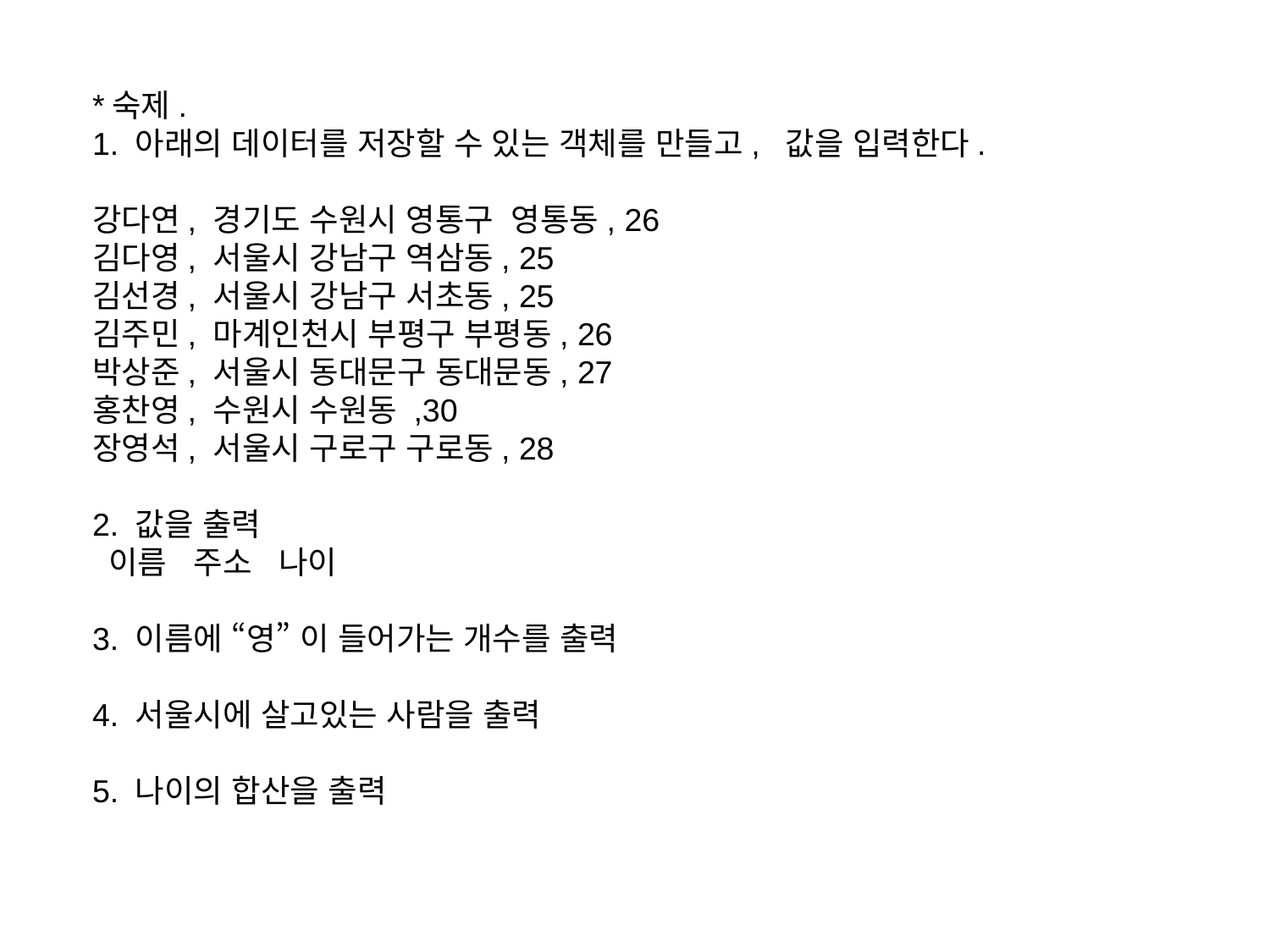

*숙제.
1. 아래의 데이터를 저장할 수 있는 객체를 만들고,  값을 입력한다.

강다연, 경기도 수원시 영통구  영통동, 26
김다영, 서울시 강남구 역삼동, 25
김선경, 서울시 강남구 서초동, 25
김주민, 마계인천시 부평구 부평동, 26
박상준, 서울시 동대문구 동대문동, 27
홍찬영, 수원시 수원동 ,30
장영석, 서울시 구로구 구로동, 28

2. 값을 출력
 이름   주소   나이

3. 이름에 “영” 이 들어가는 개수를 출력

4. 서울시에 살고있는 사람을 출력

5. 나이의 합산을 출력